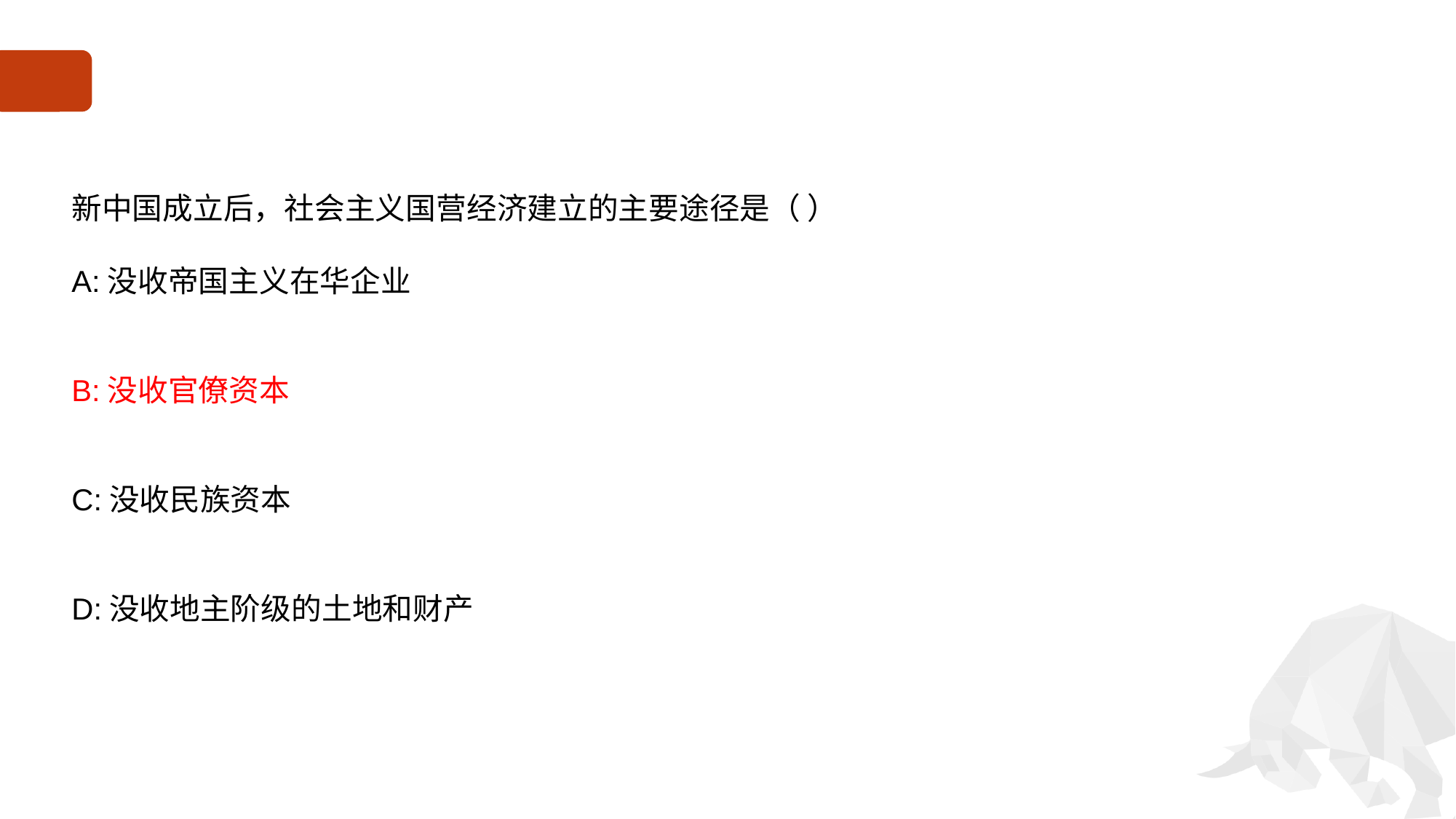

#
新中国成立后，社会主义国营经济建立的主要途径是（ ）

A:没收帝国主义在华企业

B:没收官僚资本

C:没收民族资本

D:没收地主阶级的土地和财产